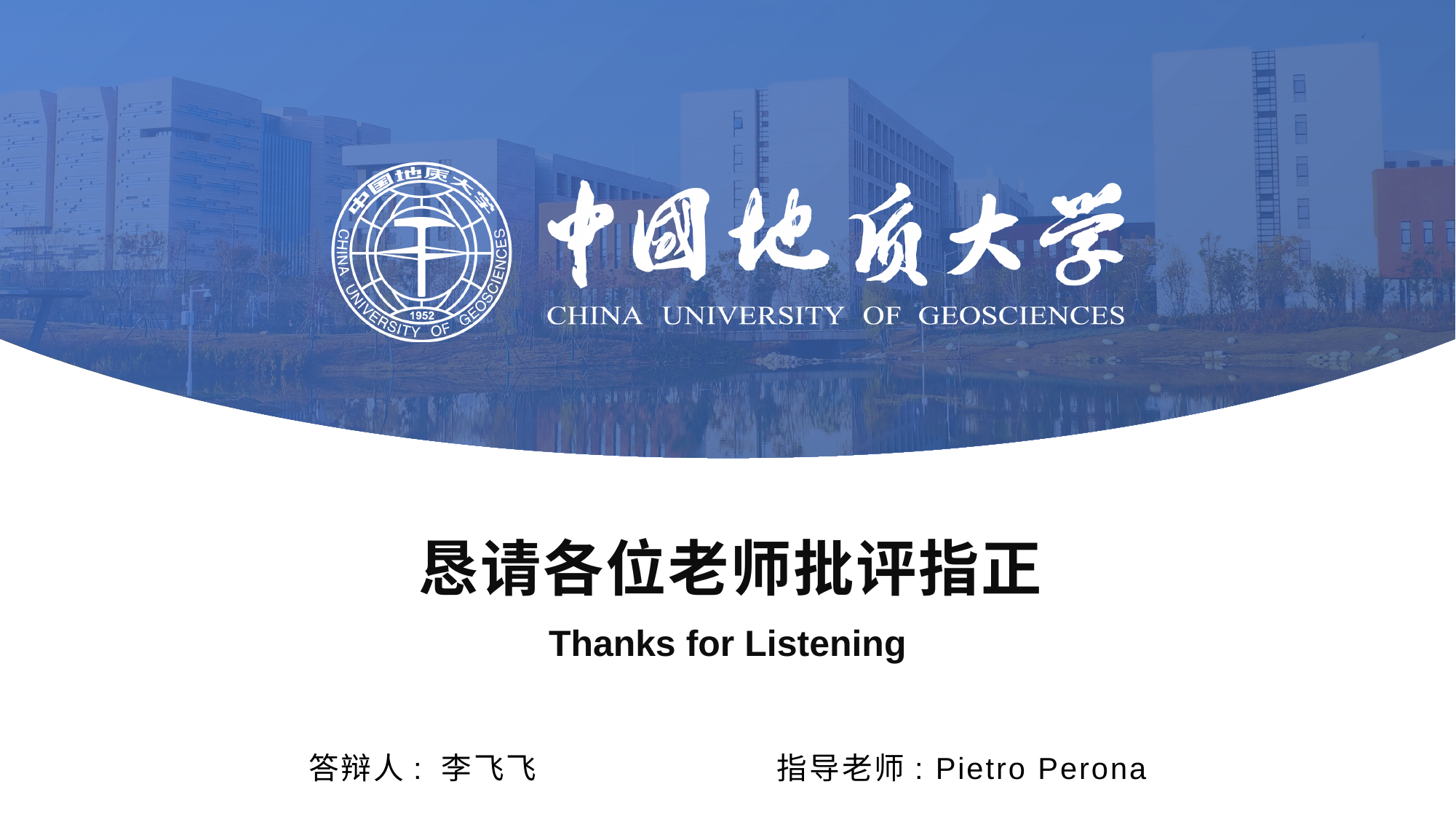

恳请各位老师批评指正
Thanks for Listening
答辩人: 李飞飞	                指导老师: Pietro Perona